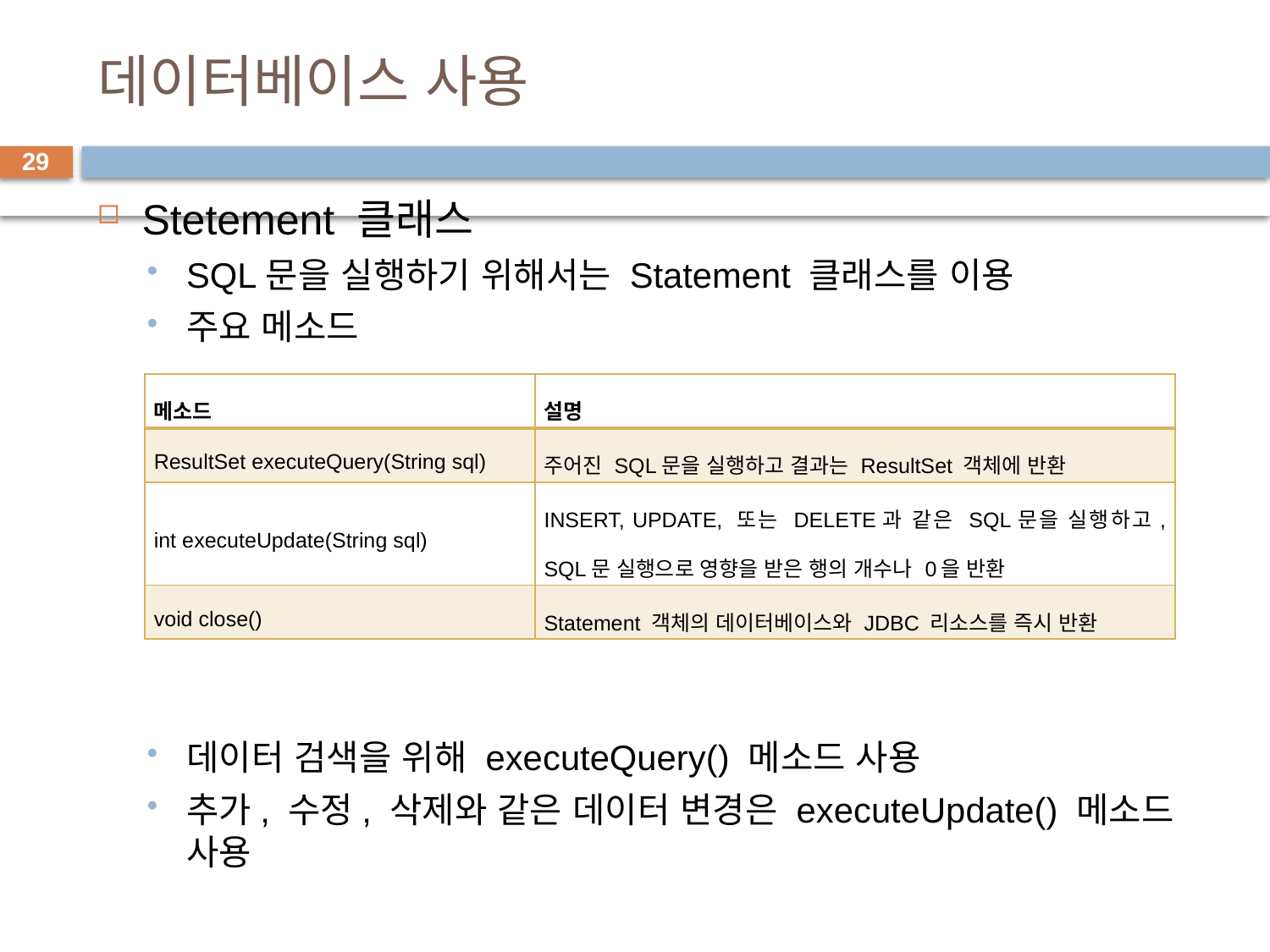

# 데이터베이스 사용
29
Stetement 클래스
SQL문을 실행하기 위해서는 Statement 클래스를 이용
주요 메소드

데이터 검색을 위해 executeQuery() 메소드 사용
추가, 수정, 삭제와 같은 데이터 변경은 executeUpdate() 메소드 사용

| 메소드 | 설명 |
| --- | --- |
| ResultSet executeQuery(String sql) | 주어진 SQL문을 실행하고 결과는 ResultSet 객체에 반환 |
| int executeUpdate(String sql) | INSERT, UPDATE, 또는 DELETE과 같은 SQL문을 실행하고, SQL문 실행으로 영향을 받은 행의 개수나 0을 반환 |
| void close() | Statement 객체의 데이터베이스와 JDBC 리소스를 즉시 반환 |